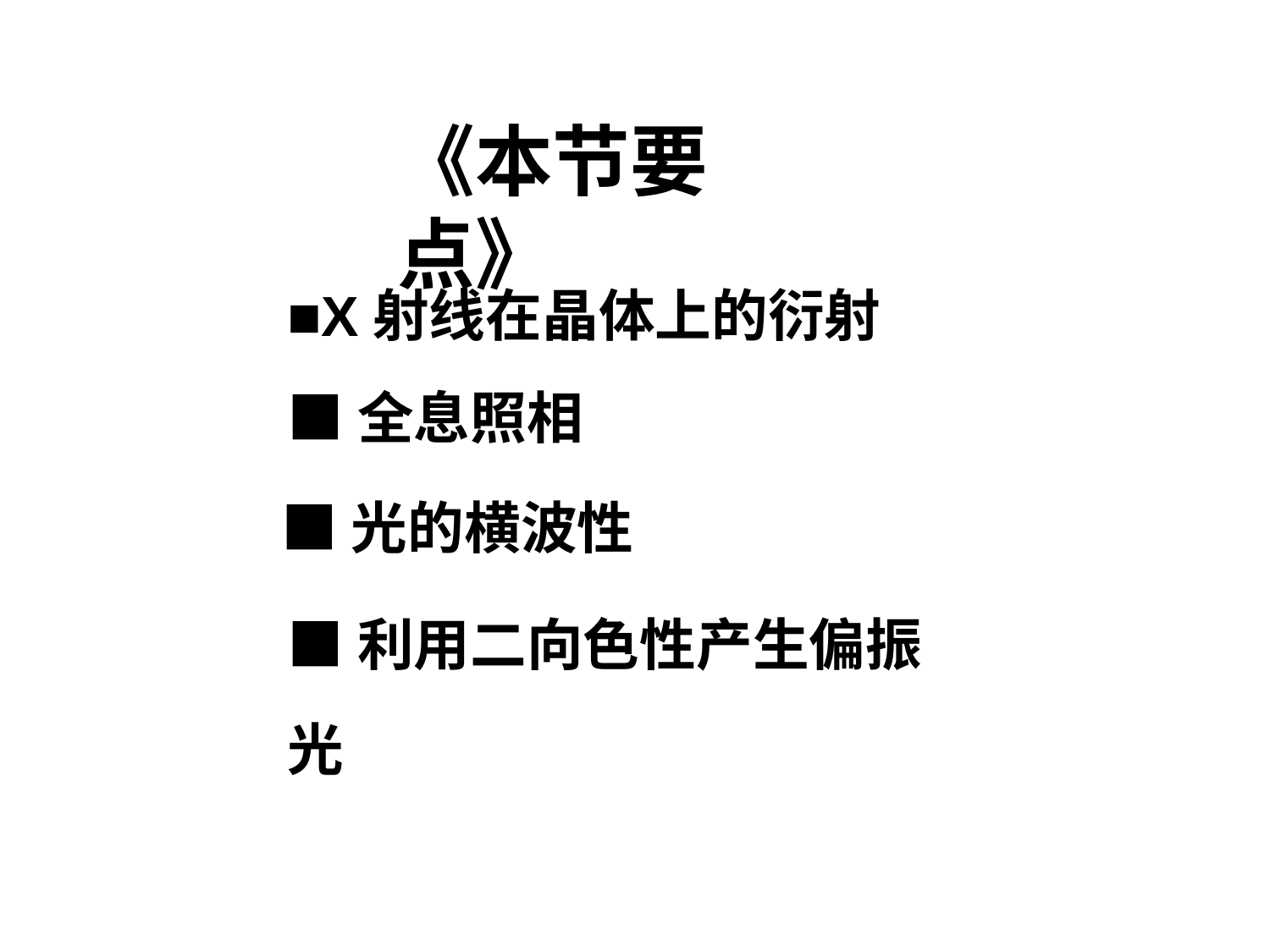

《本节要点》
■X射线在晶体上的衍射
■全息照相
■光的横波性
■利用二向色性产生偏振光